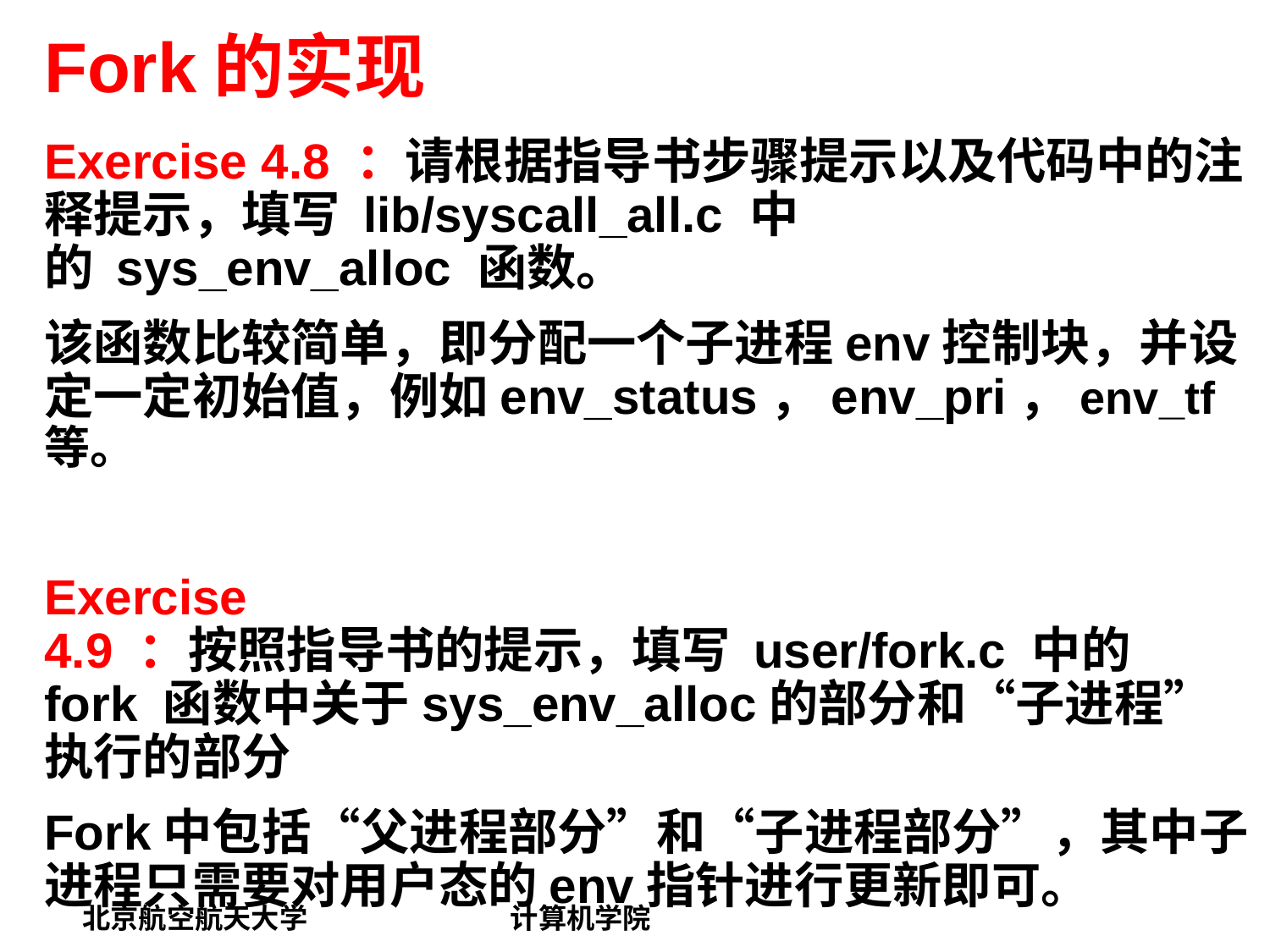

# Fork的实现
Exercise 4.8 ：请根据指导书步骤提示以及代码中的注释提示，填写 lib/syscall_all.c 中的 sys_env_alloc 函数。
该函数比较简单，即分配一个子进程env控制块，并设定一定初始值，例如env_status，env_pri，env_tf等。

Exercise 4.9 ：按照指导书的提示，填写 user/fork.c 中的fork 函数中关于sys_env_alloc的部分和“子进程”执行的部分
Fork中包括“父进程部分”和“子进程部分”，其中子进程只需要对用户态的env指针进行更新即可。